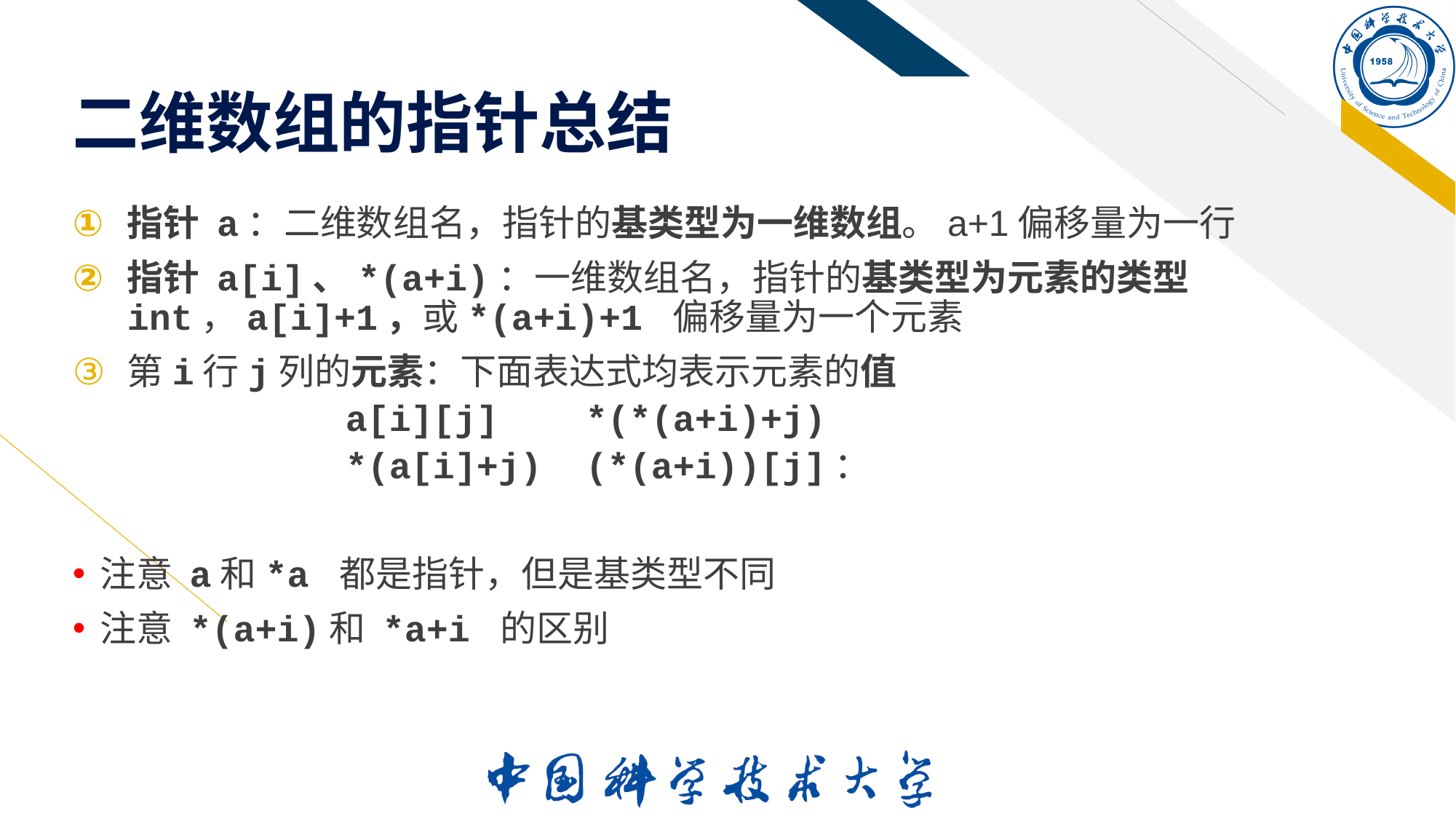

# 二维数组的指针总结
指针 a：二维数组名，指针的基类型为一维数组。a+1偏移量为一行
指针 a[i]、*(a+i)：一维数组名，指针的基类型为元素的类型int，a[i]+1，或*(a+i)+1 偏移量为一个元素
第i行j列的元素：下面表达式均表示元素的值
		a[i][j]    *(*(a+i)+j)
		*(a[i]+j)  (*(a+i))[j]：

注意 a和*a 都是指针，但是基类型不同
注意 *(a+i)和 *a+i 的区别